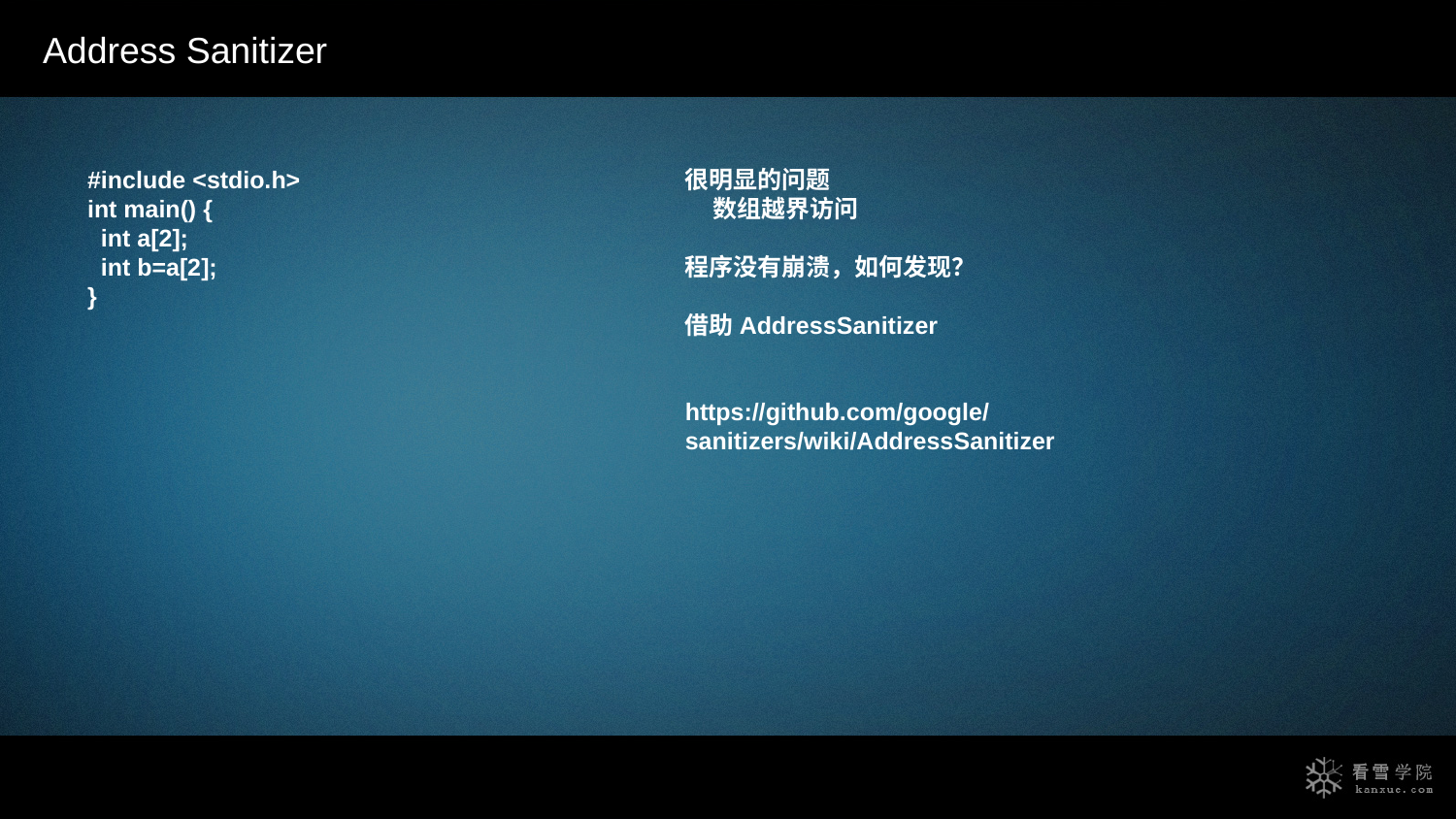

Address Sanitizer
#include <stdio.h>
int main() {
  int a[2];
  int b=a[2];
}
很明显的问题
    数组越界访问

程序没有崩溃，如何发现？

借助AddressSanitizer

https://github.com/google/sanitizers/wiki/AddressSanitizer